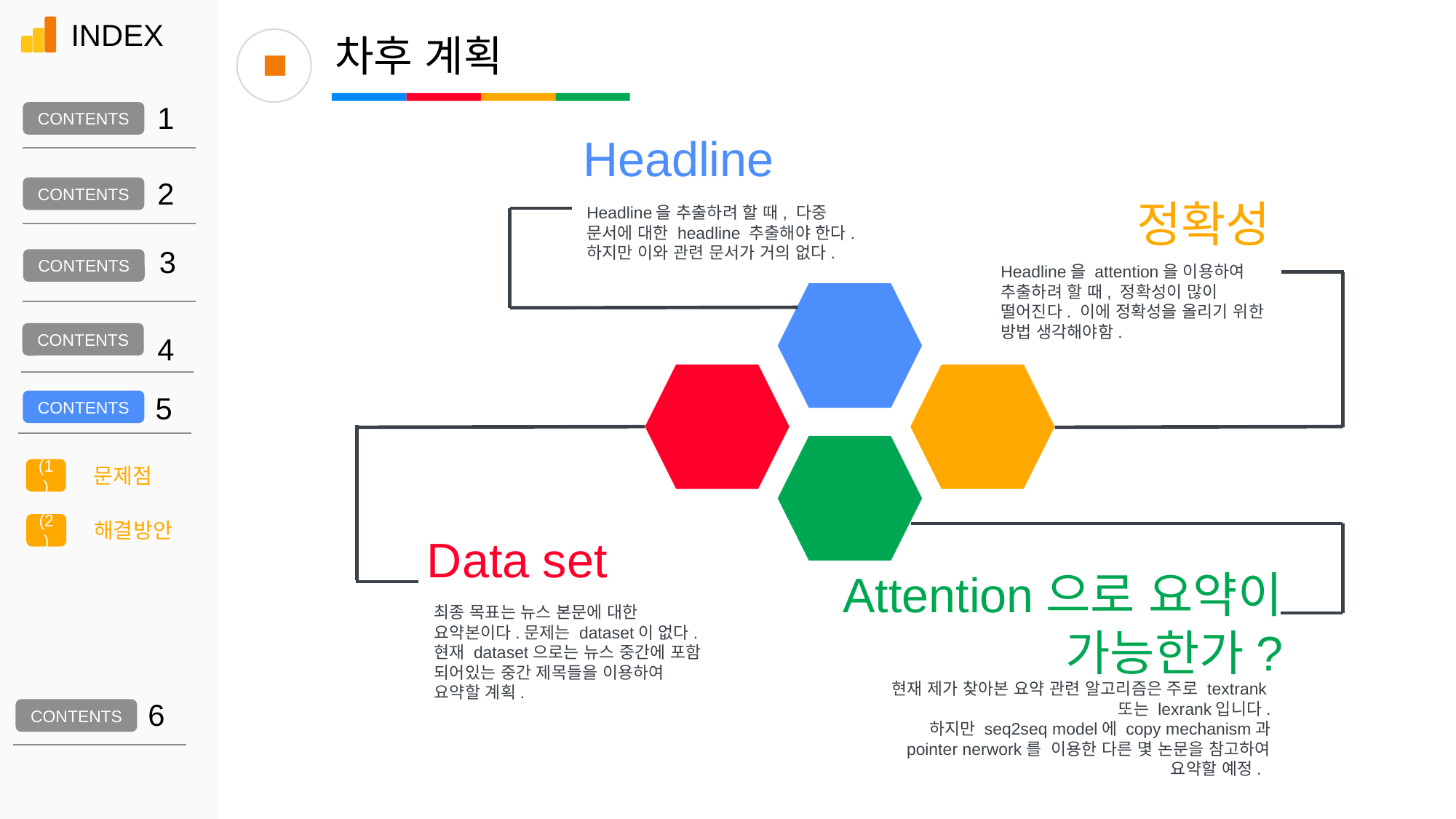

INDEX
INDEX

차후 계획

1
CONTENTS
Headline
2
CONTENTS
정확성
Headline을 추출하려 할 때, 다중 문서에 대한 headline 추출해야 한다.
하지만 이와 관련 문서가 거의 없다.
3
CONTENTS
Headline을 attention을 이용하여 추출하려 할 때, 정확성이 많이 떨어진다. 이에 정확성을 올리기 위한 방법 생각해야함.

CONTENTS
4

5
CONTENTS

문제점
(1)
해결방안
(2)
Data set
Attention으로 요약이 가능한가?
최종 목표는 뉴스 본문에 대한 요약본이다.문제는 dataset이 없다.현재 dataset으로는 뉴스 중간에 포함 되어있는 중간 제목들을 이용하여 요약할 계획.
현재 제가 찾아본 요약 관련 알고리즘은 주로 textrank또는 lexrank입니다.
하지만 seq2seq model에 copy mechanism과 pointer nerwork를  이용한 다른 몇 논문을 참고하여
요약할 예정.
6
CONTENTS